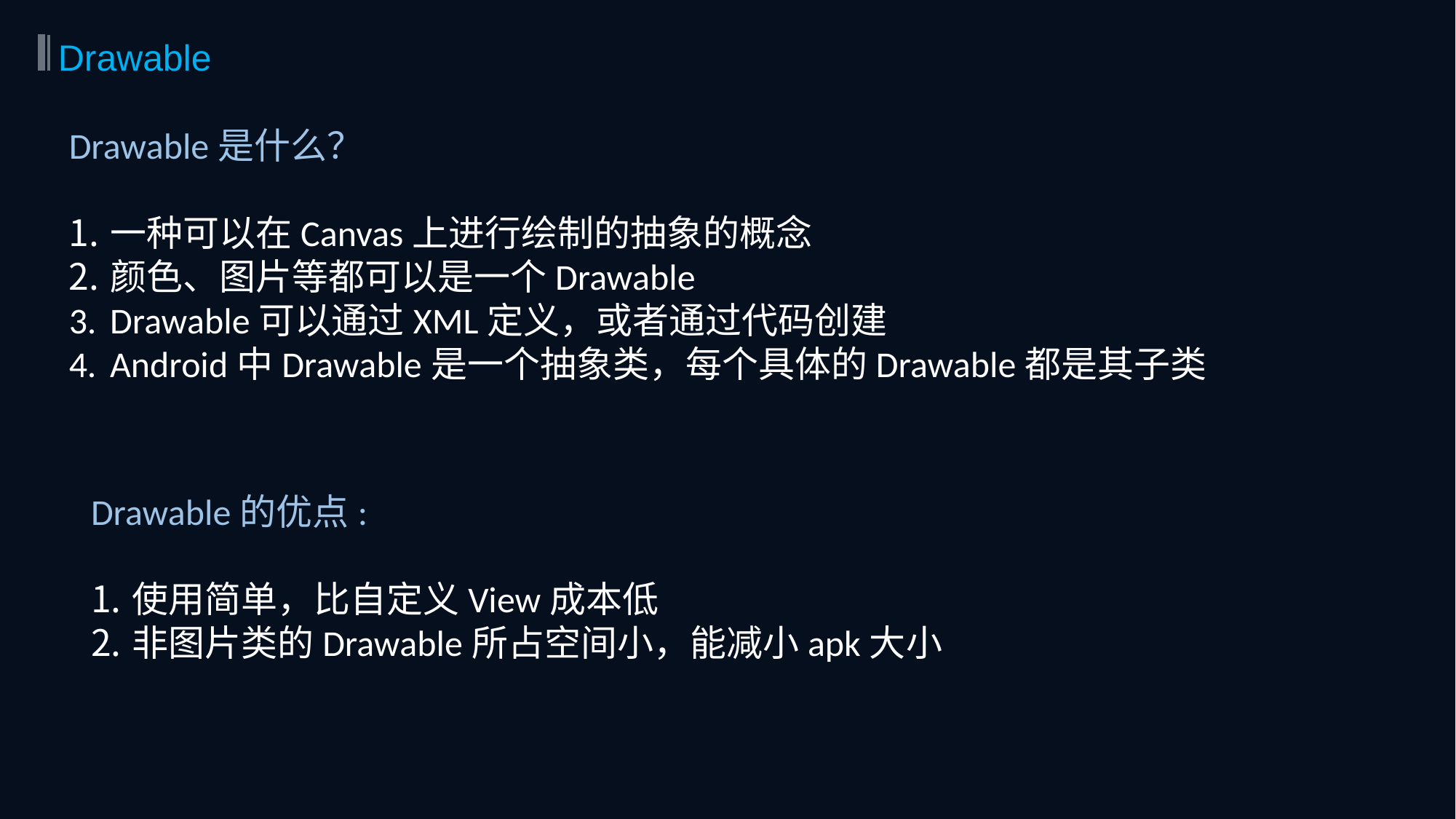

Drawable
Drawable是什么？

一种可以在Canvas上进行绘制的抽象的概念
颜色、图片等都可以是一个Drawable
Drawable可以通过XML定义，或者通过代码创建
Android中Drawable是一个抽象类，每个具体的Drawable都是其子类
Drawable的优点:

使用简单，比自定义View成本低
非图片类的Drawable所占空间小，能减小apk大小